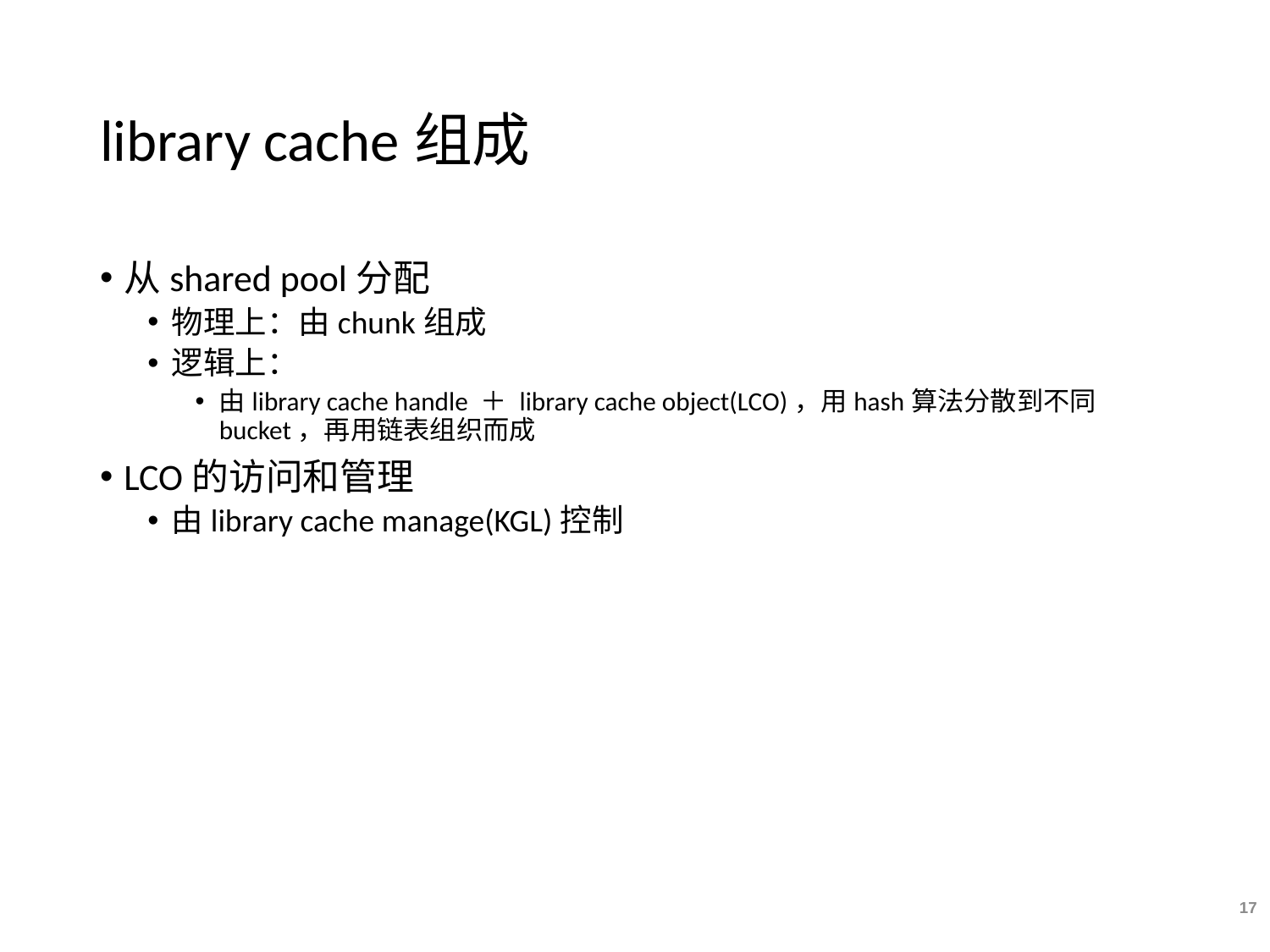

# library cache组成
从shared pool分配
物理上：由chunk组成
逻辑上：
由library cache handle ＋ library cache object(LCO)，用hash算法分散到不同bucket，再用链表组织而成
LCO的访问和管理
由library cache manage(KGL)控制

17